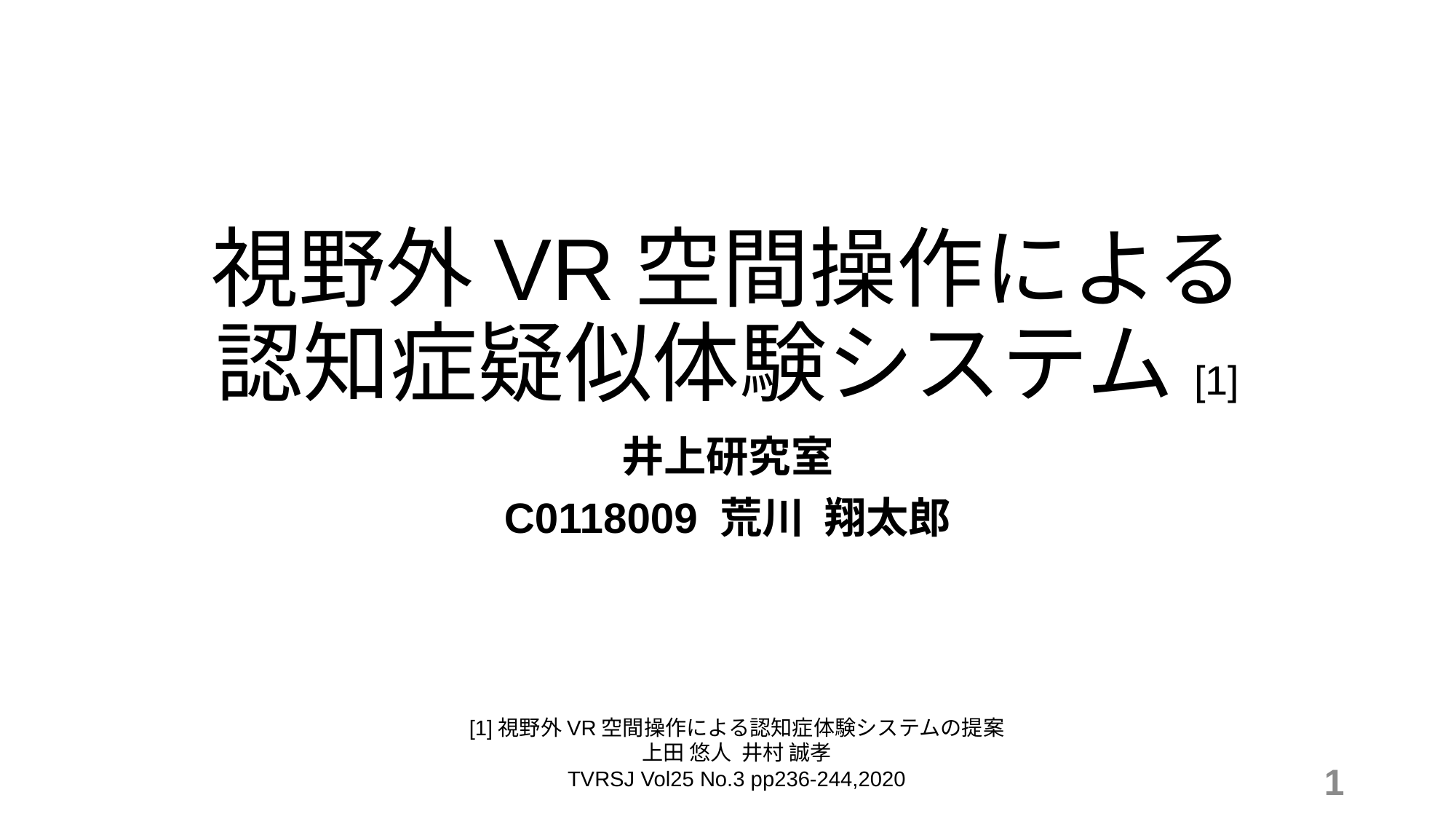

# 視野外VR空間操作による認知症疑似体験システム[1]
井上研究室
C0118009 荒川  翔太郎

[1]視野外VR空間操作による認知症体験システムの提案
上田 悠人  井村 誠孝
TVRSJ Vol25 No.3 pp236-244,2020
1